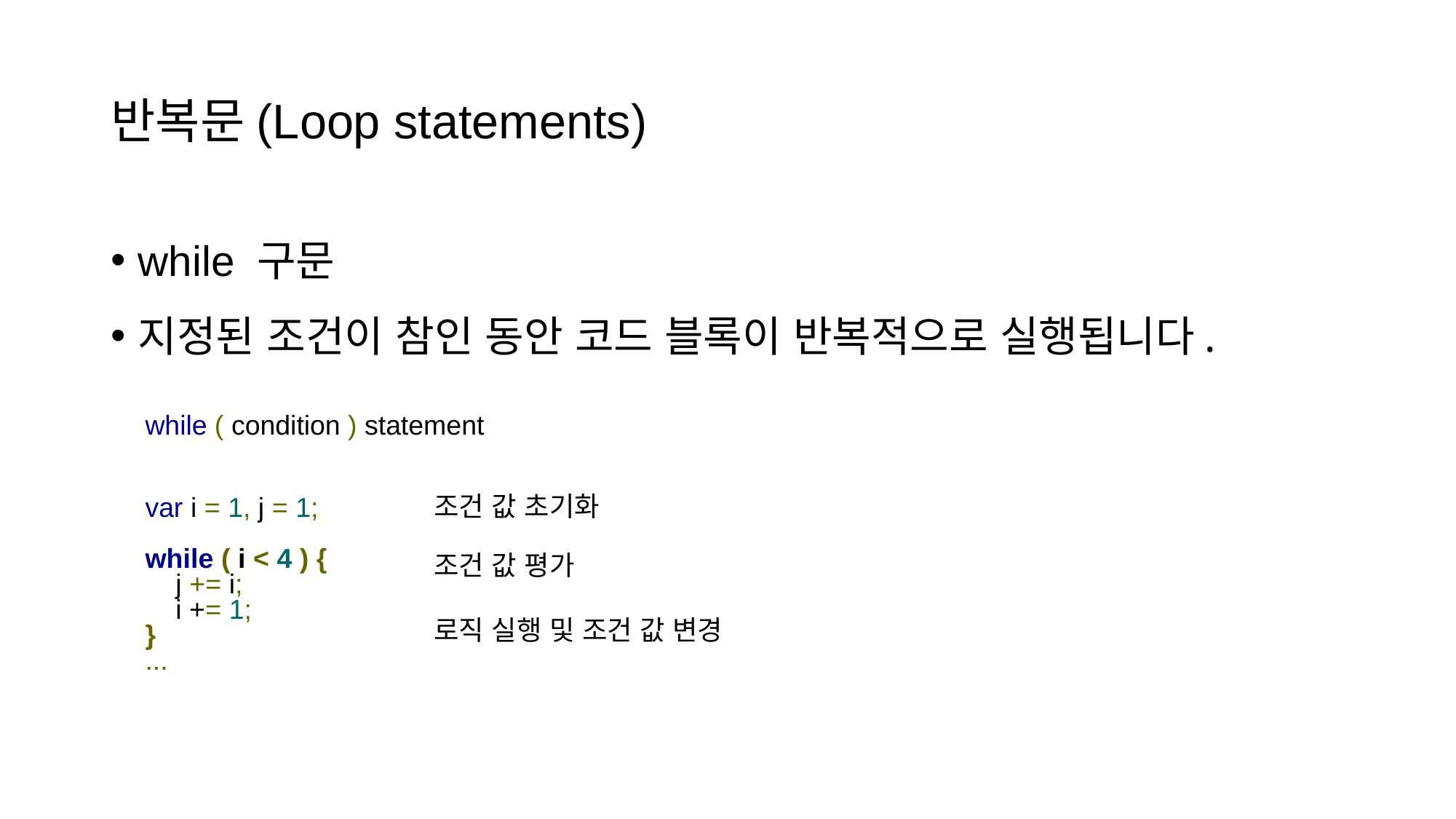

# 반복문(Loop statements)
while 구문
지정된 조건이 참인 동안 코드 블록이 반복적으로 실행됩니다.
while ( condition ) statement
조건 값 초기화
var i = 1, j = 1;

while ( i < 4 ) {
    j += i;
    i += 1;
}
...
조건 값 평가
로직 실행 및 조건 값 변경